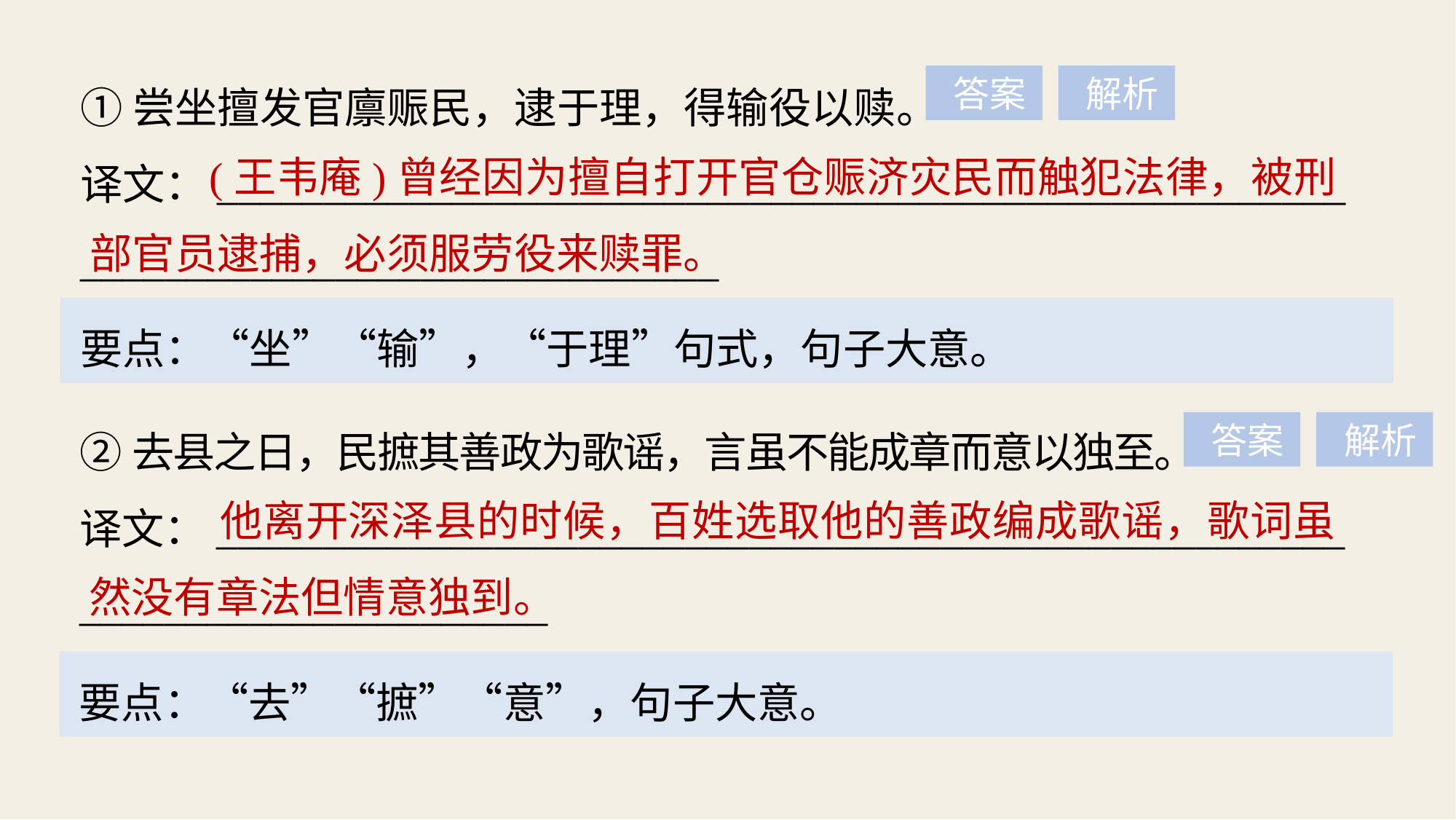

①尝坐擅发官廪赈民，逮于理，得输役以赎。
译文：_____________________________________________________
______________________________
 答案
 解析
           (王韦庵)曾经因为擅自打开官仓赈济灾民而触犯法律，被刑部官员逮捕，必须服劳役来赎罪。
要点：“坐”“输”，“于理”句式，句子大意。

②去县之日，民摭其善政为歌谣，言虽不能成章而意以独至。
译文：_____________________________________________________
______________________
 答案
 解析
            他离开深泽县的时候，百姓选取他的善政编成歌谣，歌词虽然没有章法但情意独到。
要点：“去”“摭”“意”，句子大意。